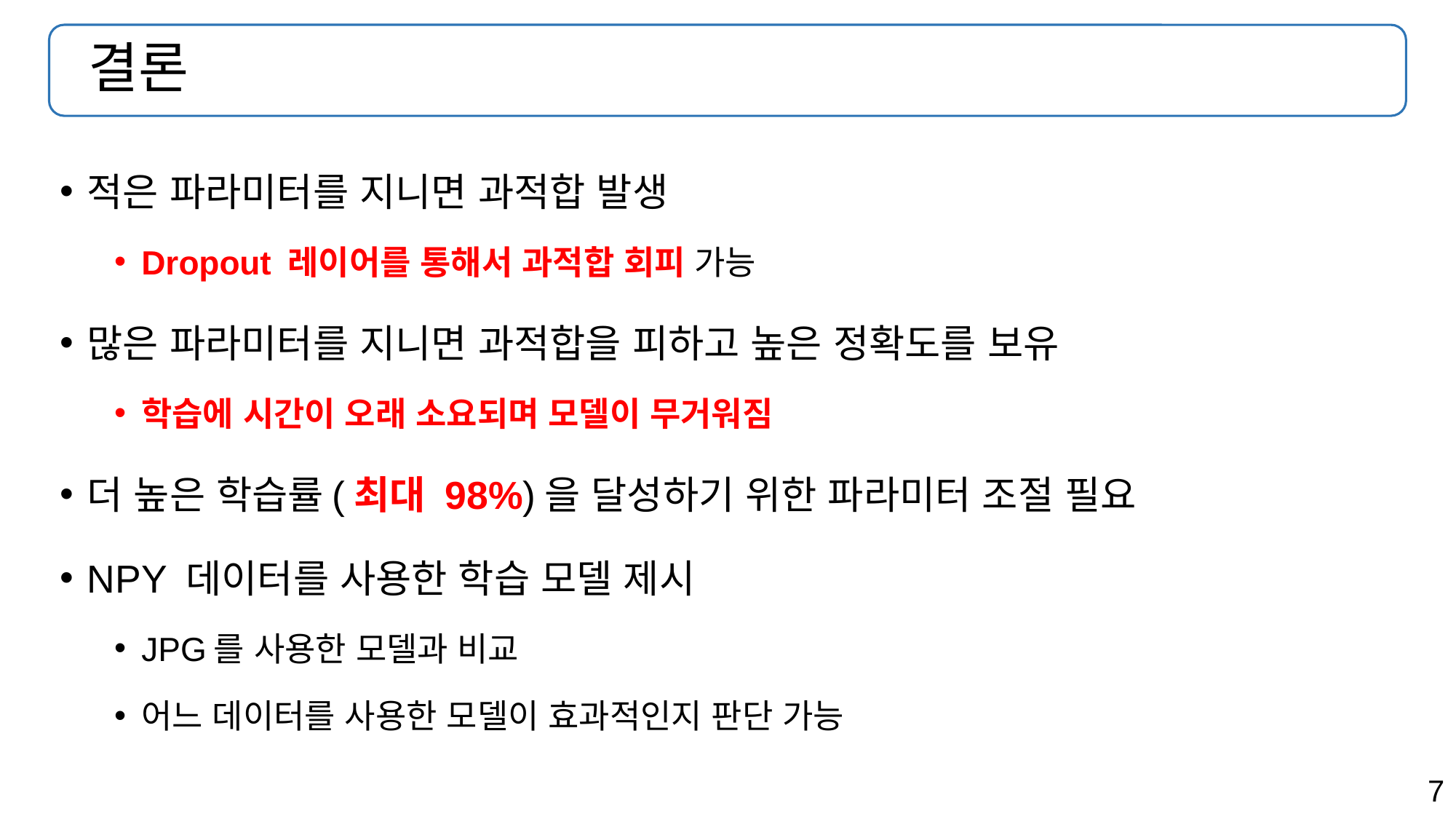

# 결론
적은 파라미터를 지니면 과적합 발생
Dropout 레이어를 통해서 과적합 회피 가능
많은 파라미터를 지니면 과적합을 피하고 높은 정확도를 보유
학습에 시간이 오래 소요되며 모델이 무거워짐
더 높은 학습률(최대 98%)을 달성하기 위한 파라미터 조절 필요
NPY 데이터를 사용한 학습 모델 제시
JPG를 사용한 모델과 비교
어느 데이터를 사용한 모델이 효과적인지 판단 가능